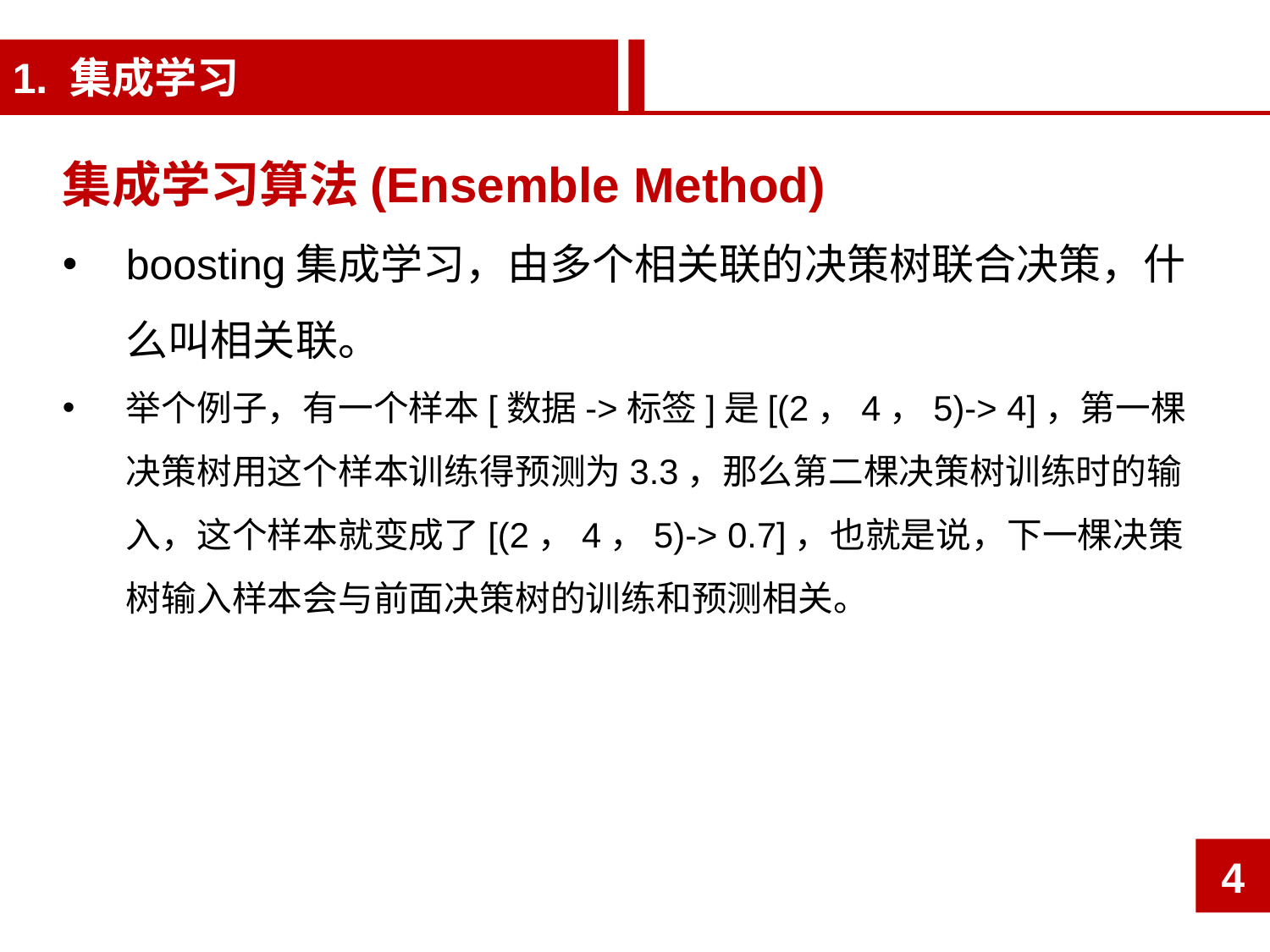

1. 集成学习

集成学习算法(Ensemble Method)
boosting集成学习，由多个相关联的决策树联合决策，什么叫相关联。
举个例子，有一个样本[数据->标签]是[(2，4，5)-> 4]，第一棵决策树用这个样本训练得预测为3.3，那么第二棵决策树训练时的输入，这个样本就变成了[(2，4，5)-> 0.7]，也就是说，下一棵决策树输入样本会与前面决策树的训练和预测相关。
4